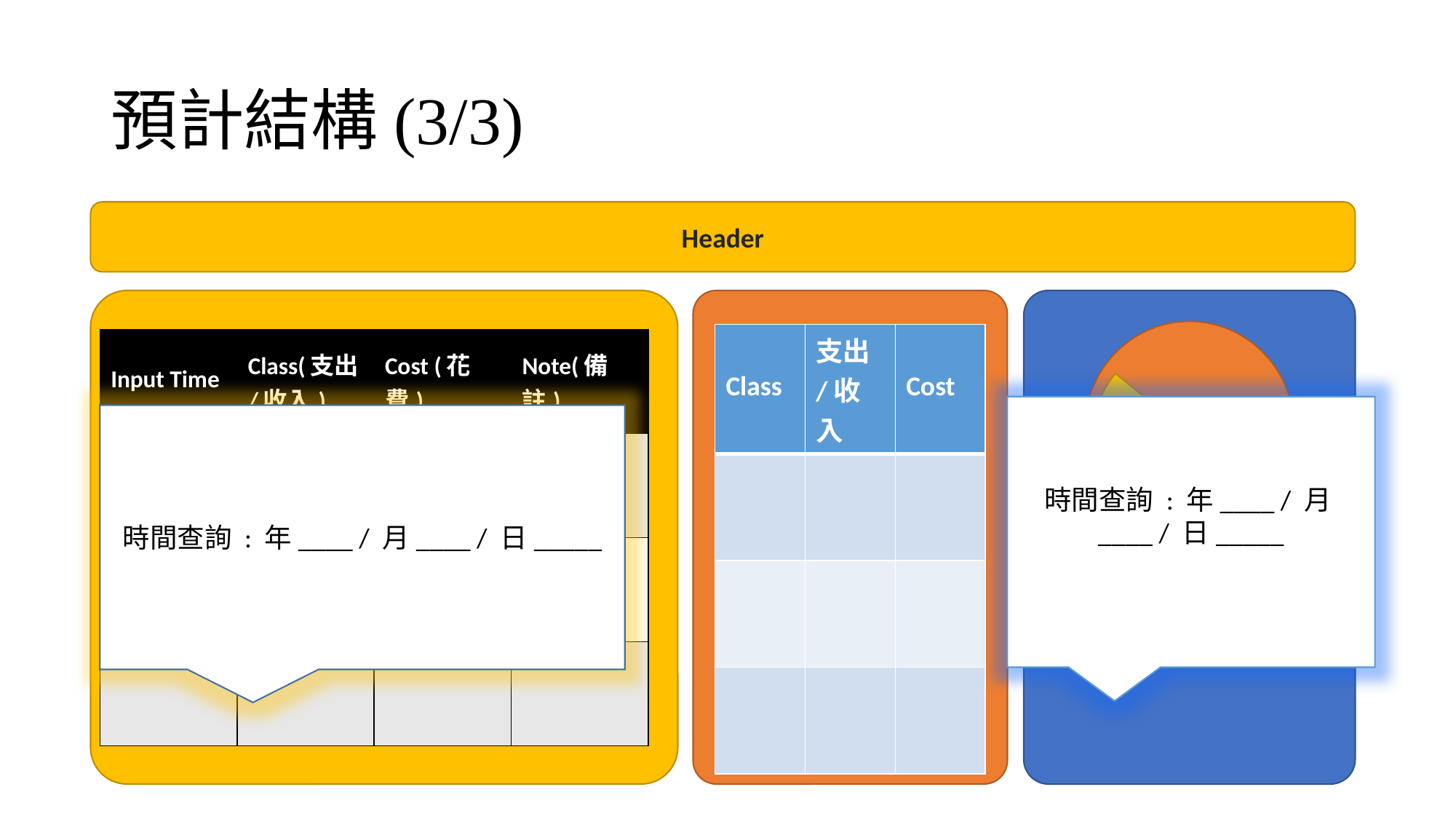

# 預計結構(3/3)
Header

| Class | 支出/收入 | Cost |
| --- | --- | --- |
|  |  |  |
|  |  |  |
|  |  |  |
| Input Time | Class(支出/收入) | Cost (花費) | Note(備註) |
| --- | --- | --- | --- |
|  |  |  |  |
|  |  |  |  |
|  |  |  |  |
時間查詢 : 年____ / 月____ / 日_____

時間查詢 : 年____ / 月____ / 日_____
當月收支圓餅圖